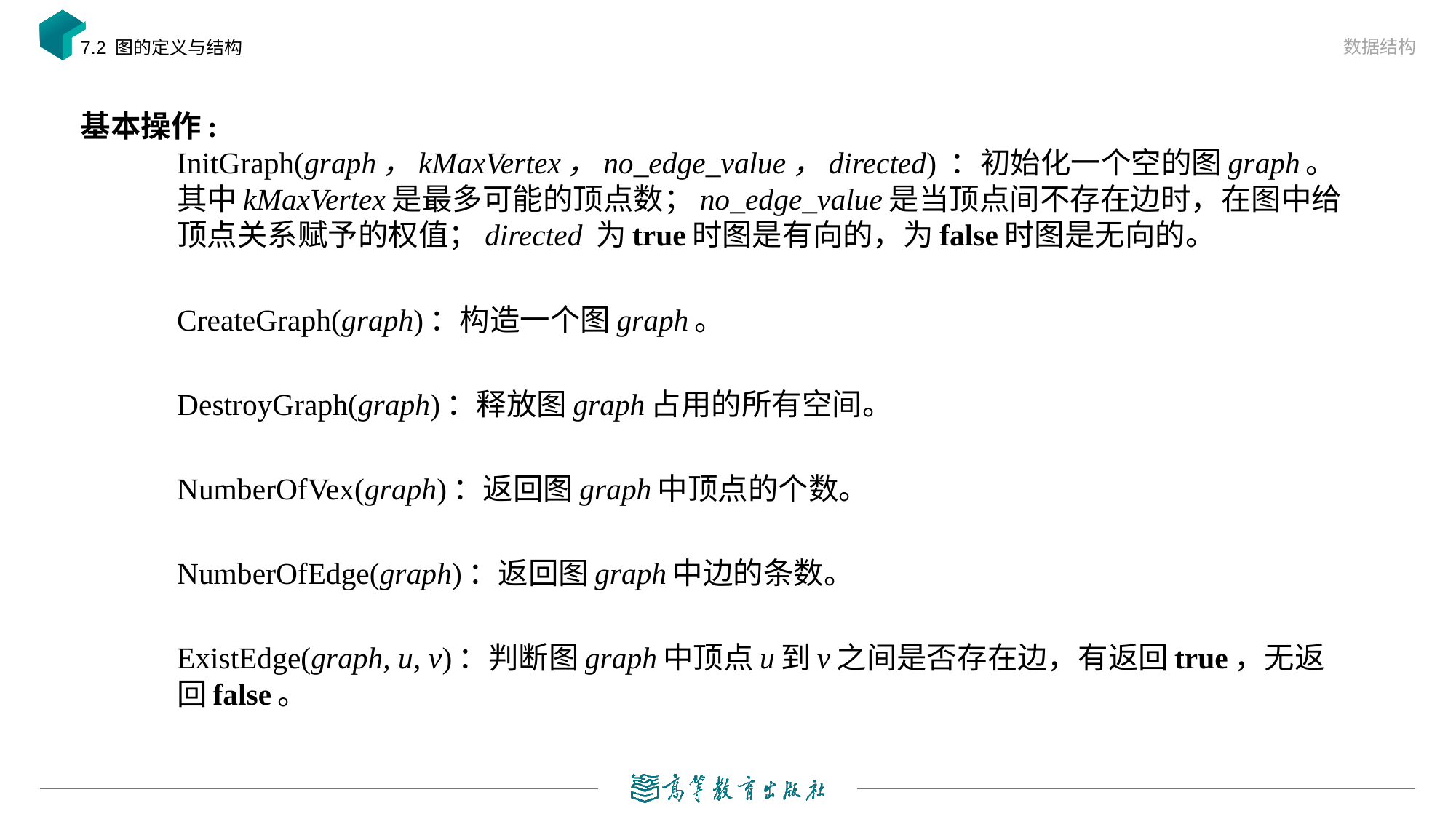

数据结构
7.2 图的定义与结构
基本操作:
InitGraph(graph，kMaxVertex，no_edge_value，directed) ：初始化一个空的图graph。其中kMaxVertex是最多可能的顶点数；no_edge_value是当顶点间不存在边时，在图中给顶点关系赋予的权值；directed 为true时图是有向的，为false时图是无向的。

CreateGraph(graph)：构造一个图graph。

DestroyGraph(graph)：释放图graph占用的所有空间。

NumberOfVex(graph)：返回图graph中顶点的个数。

NumberOfEdge(graph)：返回图graph中边的条数。

ExistEdge(graph, u, v)：判断图graph中顶点u到v之间是否存在边，有返回true，无返回false。